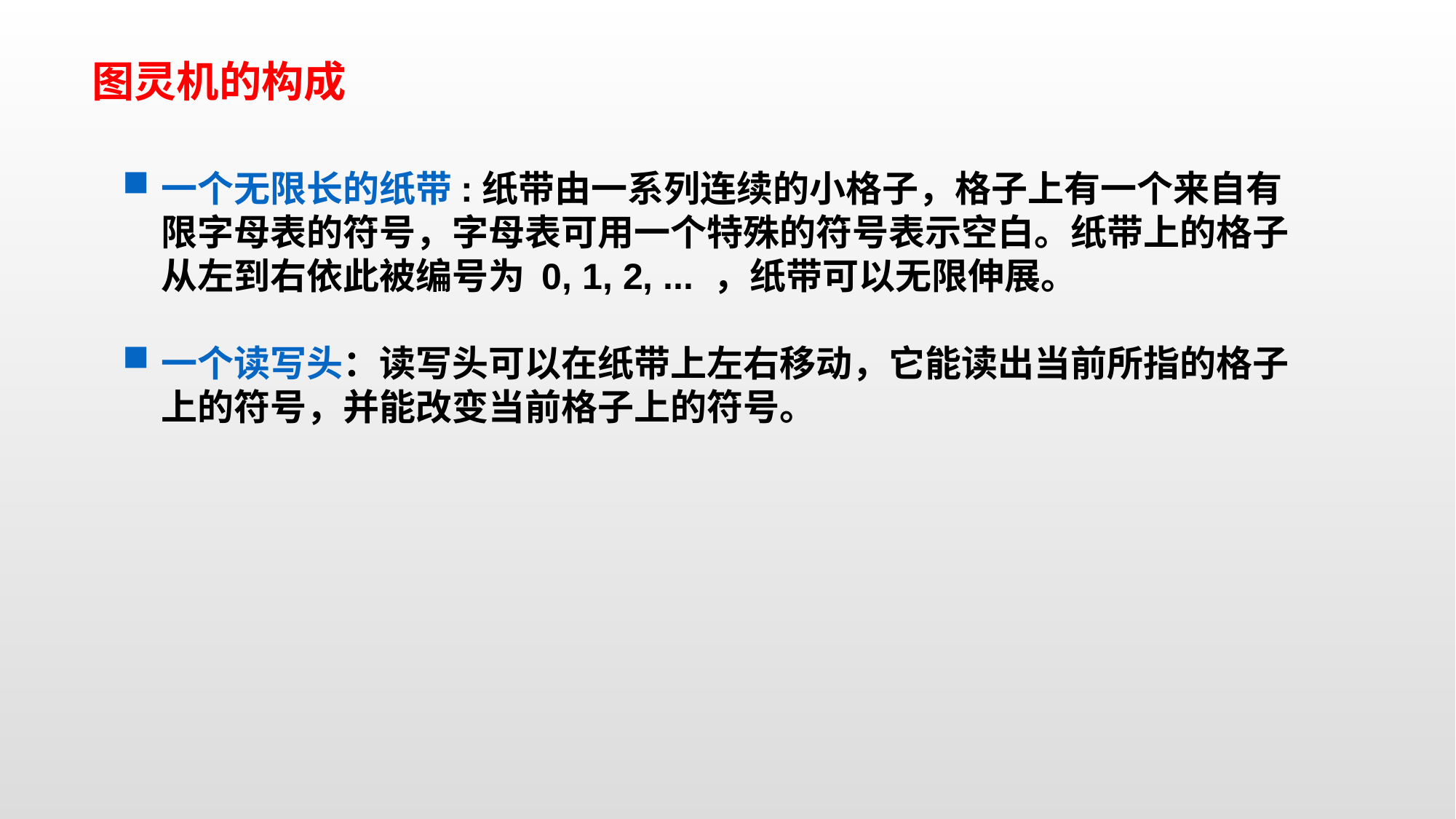

# 图灵机的构成

一个无限长的纸带:纸带由一系列连续的小格子，格子上有一个来自有限字母表的符号，字母表可用一个特殊的符号表示空白。纸带上的格子从左到右依此被编号为 0, 1, 2, ... ，纸带可以无限伸展。

一个读写头：读写头可以在纸带上左右移动，它能读出当前所指的格子上的符号，并能改变当前格子上的符号。

15